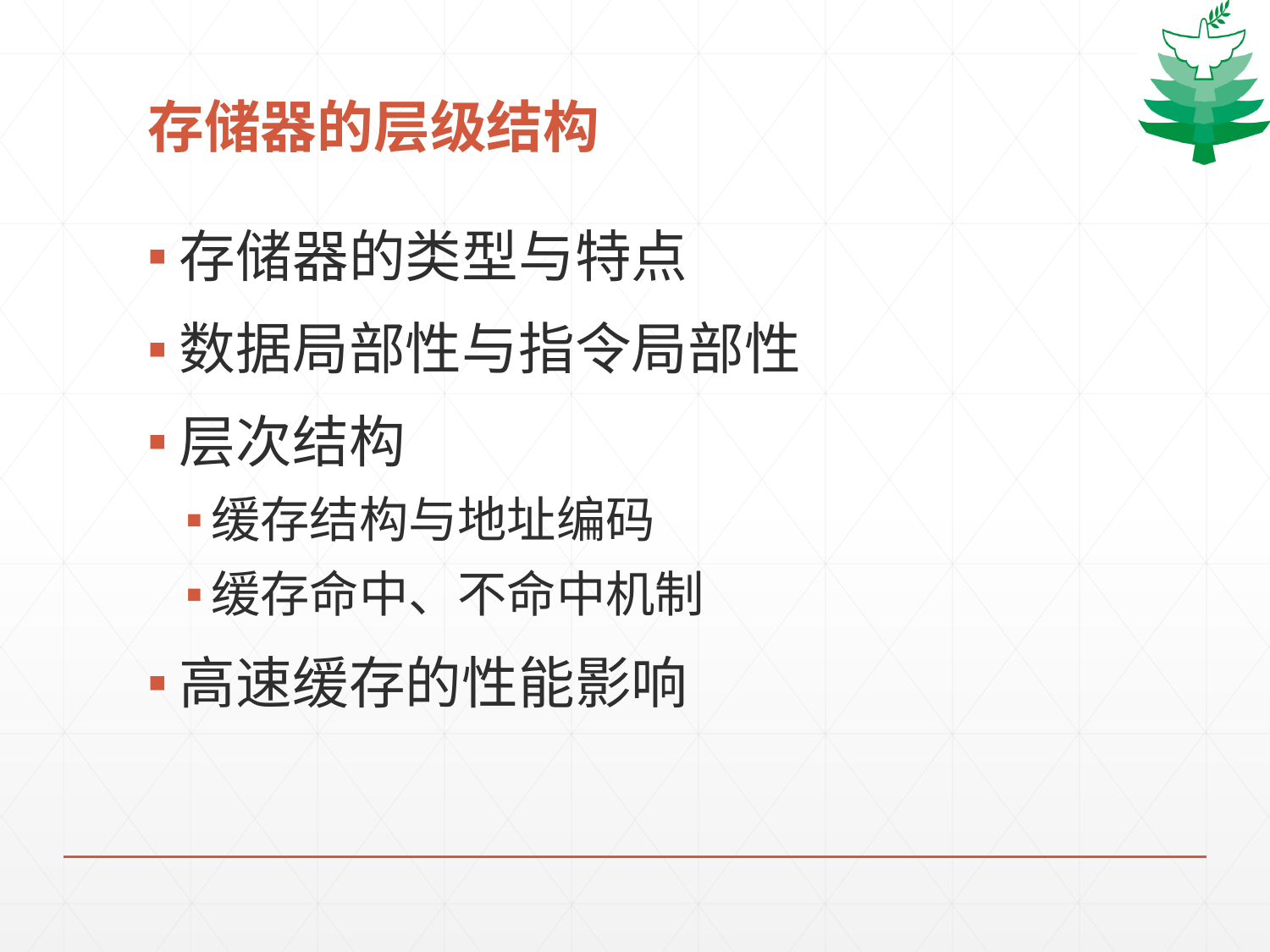

# 存储器的层级结构
存储器的类型与特点
数据局部性与指令局部性
层次结构
缓存结构与地址编码
缓存命中、不命中机制
高速缓存的性能影响